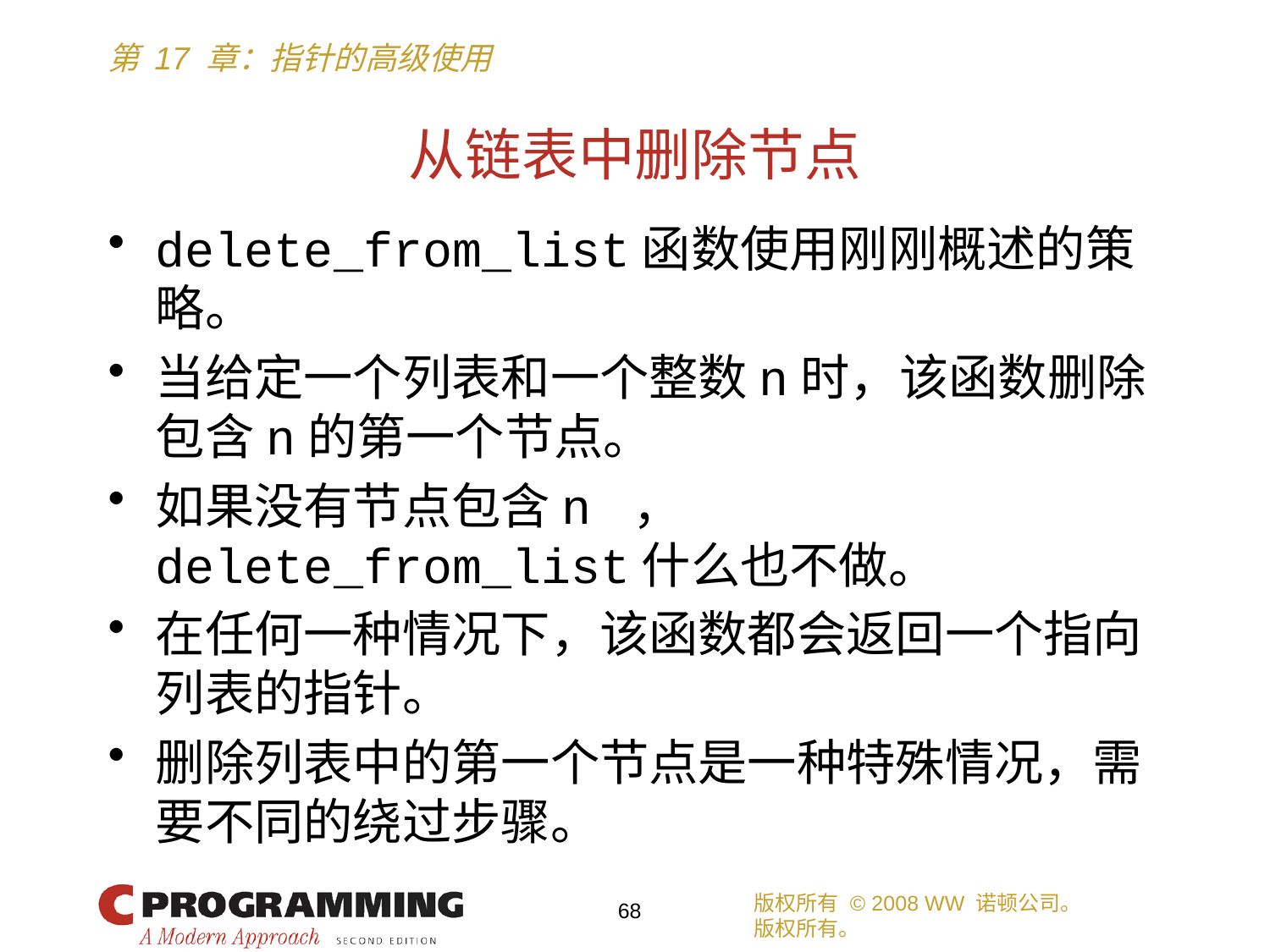

# 从链表中删除节点
delete_from_list函数使用刚刚概述的策略。
当给定一个列表和一个整数n时，该函数删除包含n的第一个节点。
如果没有节点包含n ， delete_from_list什么也不做。
在任何一种情况下，该函数都会返回一个指向列表的指针。
删除列表中的第一个节点是一种特殊情况，需要不同的绕过步骤。
版权所有 © 2008 WW 诺顿公司。
版权所有。
68